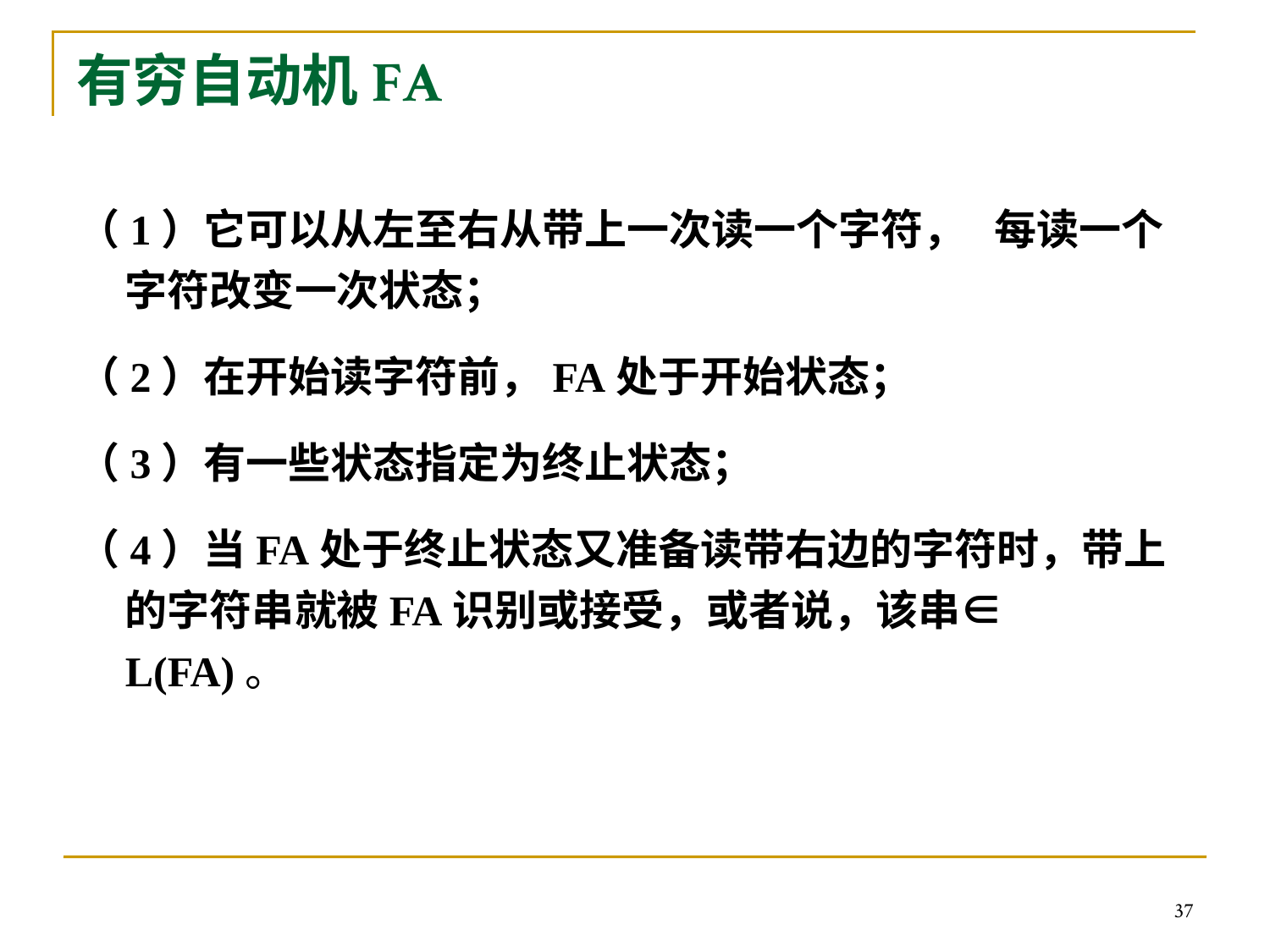

# 有穷自动机FA
（1）它可以从左至右从带上一次读一个字符，   每读一个字符改变一次状态；
（2）在开始读字符前，FA处于开始状态；
（3）有一些状态指定为终止状态；
（4）当FA处于终止状态又准备读带右边的字符时，带上的字符串就被FA识别或接受，或者说，该串∈ L(FA)。
37